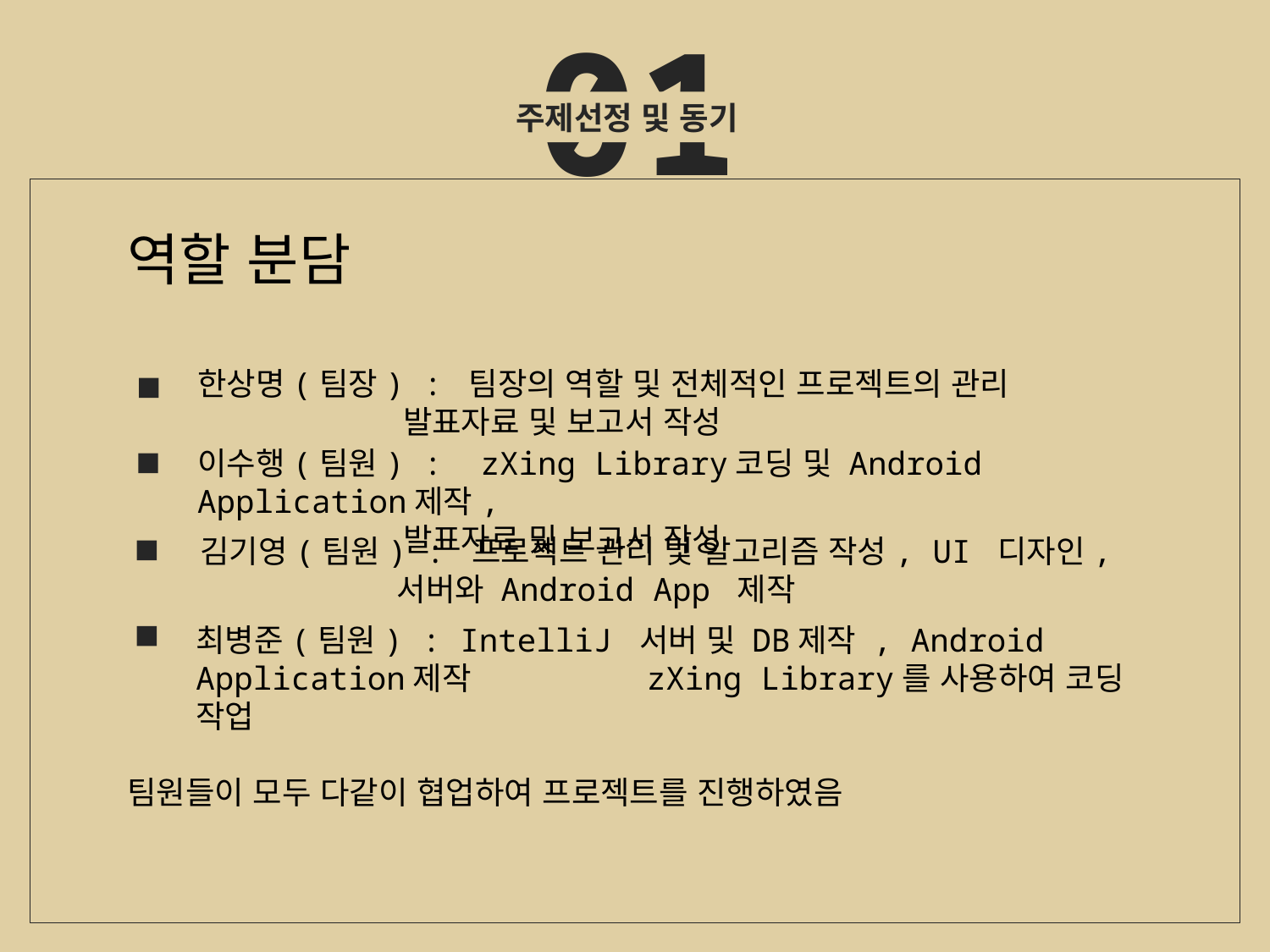

01
주제선정 및 동기

역할 분담
한상명(팀장) : 팀장의 역할 및 전체적인 프로젝트의 관리
	        발표자료 및 보고서 작성

이수행(팀원) :  zXing Library코딩 및 Android Application제작,
	        발표자료 및 보고서 작성

김기영(팀원) : 프로젝트 관리 및 알고리즘 작성, UI 디자인,
	       서버와 Android App 제작

최병준(팀원) : IntelliJ 서버 및 DB제작 , Android Application제작 	       zXing Library를 사용하여 코딩 작업

팀원들이 모두 다같이 협업하여 프로젝트를 진행하였음